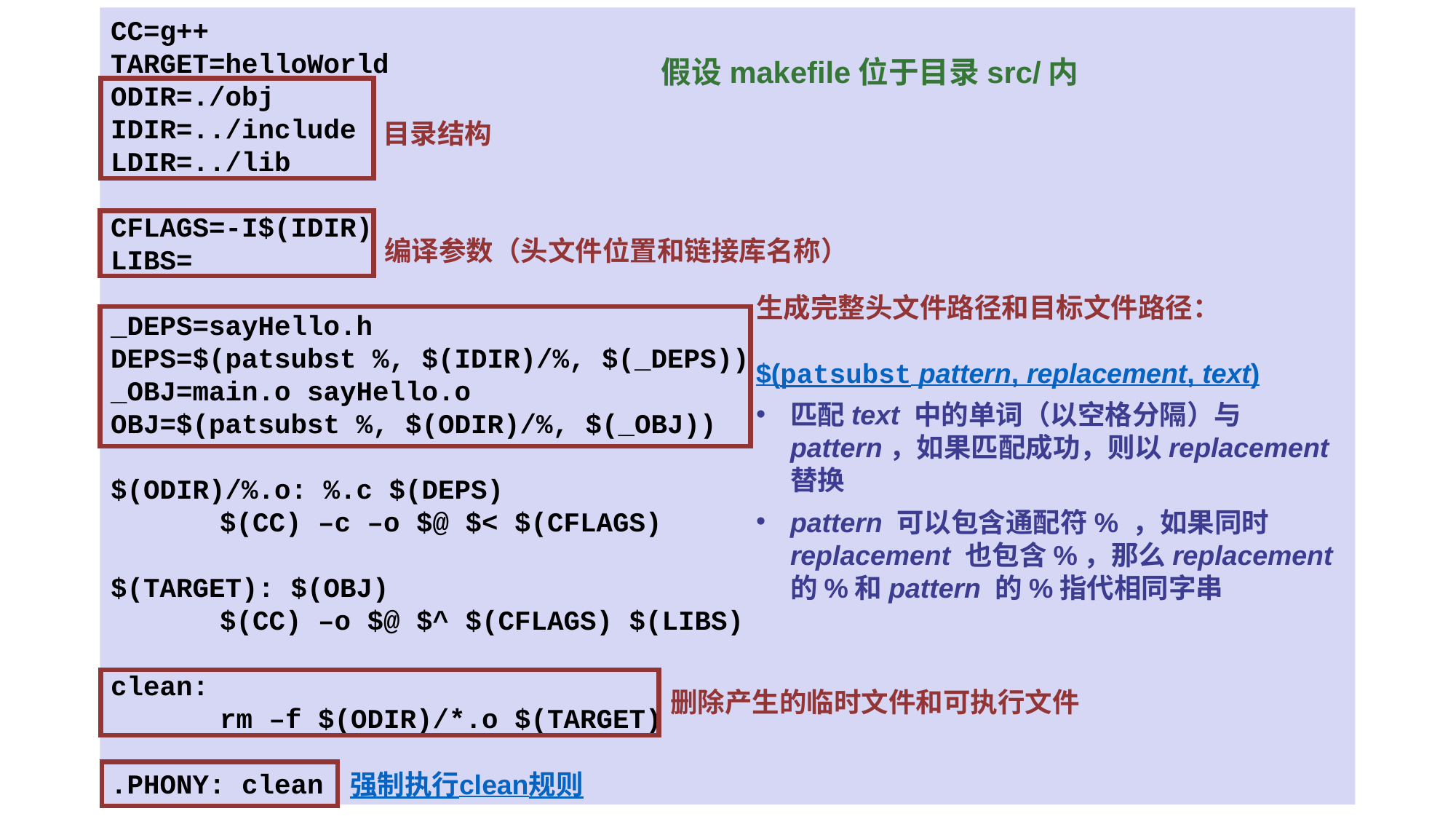

CC=g++
TARGET=helloWorld
ODIR=./obj
IDIR=../include
LDIR=../lib

CFLAGS=-I$(IDIR)
LIBS=

_DEPS=sayHello.h
DEPS=$(patsubst %, $(IDIR)/%, $(_DEPS))
_OBJ=main.o sayHello.o
OBJ=$(patsubst %, $(ODIR)/%, $(_OBJ))

$(ODIR)/%.o: %.c $(DEPS)
	$(CC) –c –o $@ $< $(CFLAGS)

$(TARGET): $(OBJ)
	$(CC) –o $@ $^ $(CFLAGS) $(LIBS)

clean:
	rm –f $(ODIR)/*.o $(TARGET)

.PHONY: clean
假设makefile位于目录src/内

目录结构

编译参数（头文件位置和链接库名称）
生成完整头文件路径和目标文件路径：

$(patsubst pattern, replacement, text)
匹配text 中的单词（以空格分隔）与pattern，如果匹配成功，则以replacement 替换
pattern 可以包含通配符% ，如果同时replacement 也包含%，那么replacement的%和pattern 的%指代相同字串

删除产生的临时文件和可执行文件
强制执行clean规则